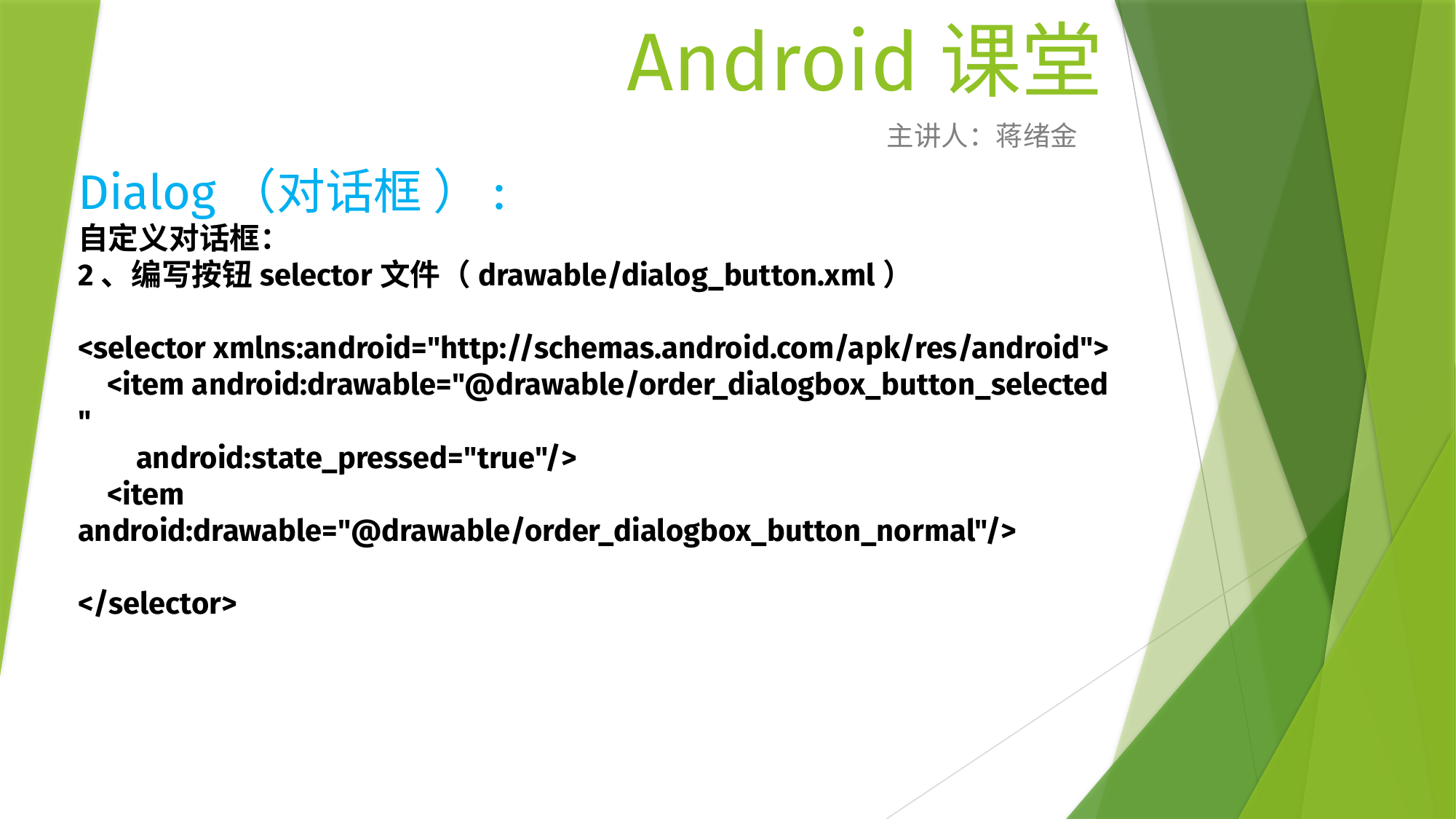

# Android课堂
主讲人：蒋绪金
Dialog（对话框 ）:
自定义对话框：
2、编写按钮selector文件（drawable/dialog_button.xml）

<selector xmlns:android="http://schemas.android.com/apk/res/android">
    <item android:drawable="@drawable/order_dialogbox_button_selected "
        android:state_pressed="true"/>
    <item android:drawable="@drawable/order_dialogbox_button_normal"/>

</selector>